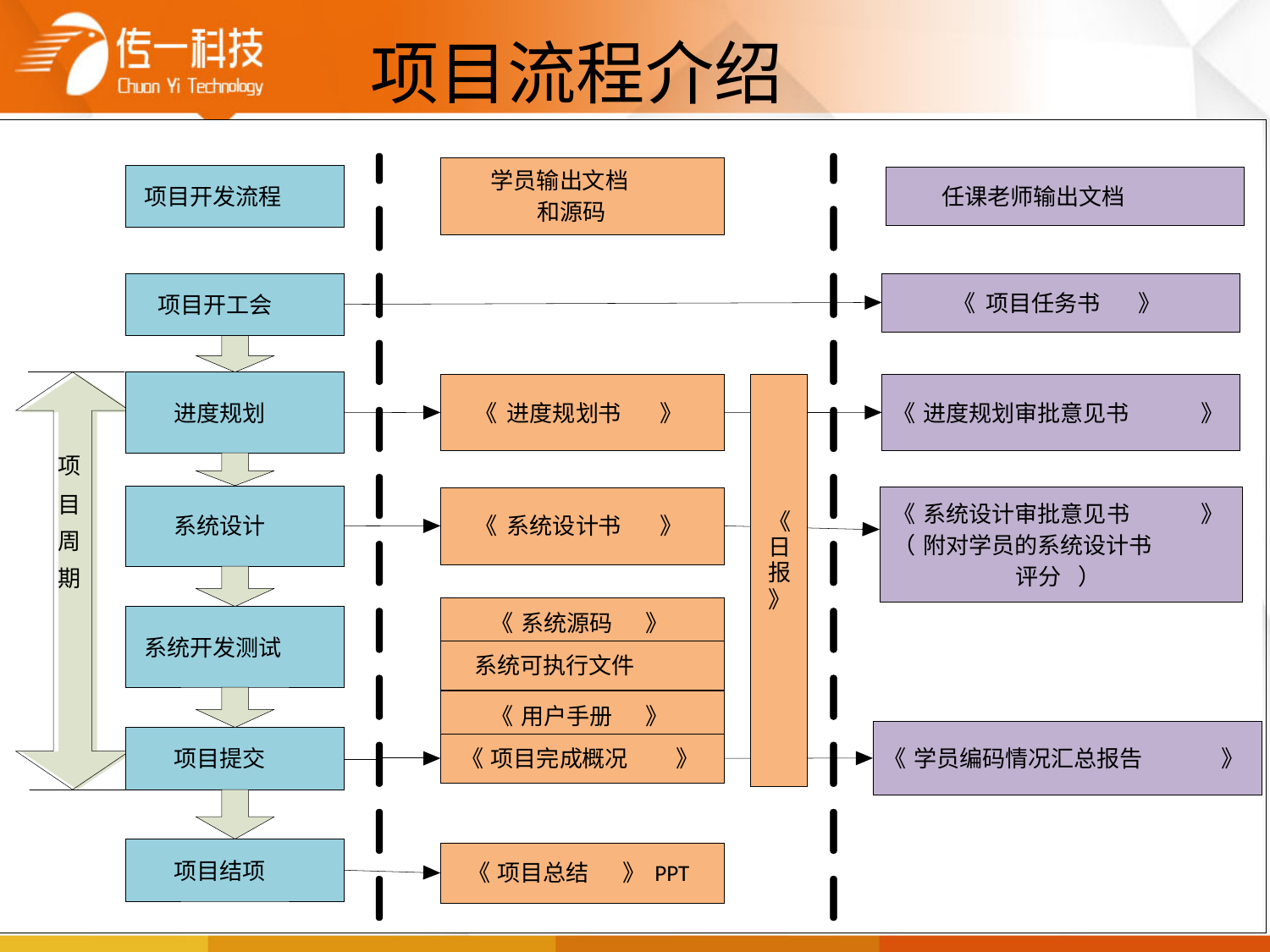

项目流程介绍

学员输出文档

项目开发流程
任课老师输出文档
和源码

《
项目任务书
》
项目开工会

进度规划
《
进度规划书
》
《
进度规划审批意见书
》

项

目
《
系统设计审批意见书
》
《
系统设计
《
系统设计书
》

周
（
附对学员的系统设计书
日
报
评分
）
期

》

《
系统源码
》
系统开发测试

系统可执行文件

《
用户手册
》

项目提交
《
项目完成概况
》
《
学员编码情况汇总报告
》

项目结项
《
项目总结
》
PPT